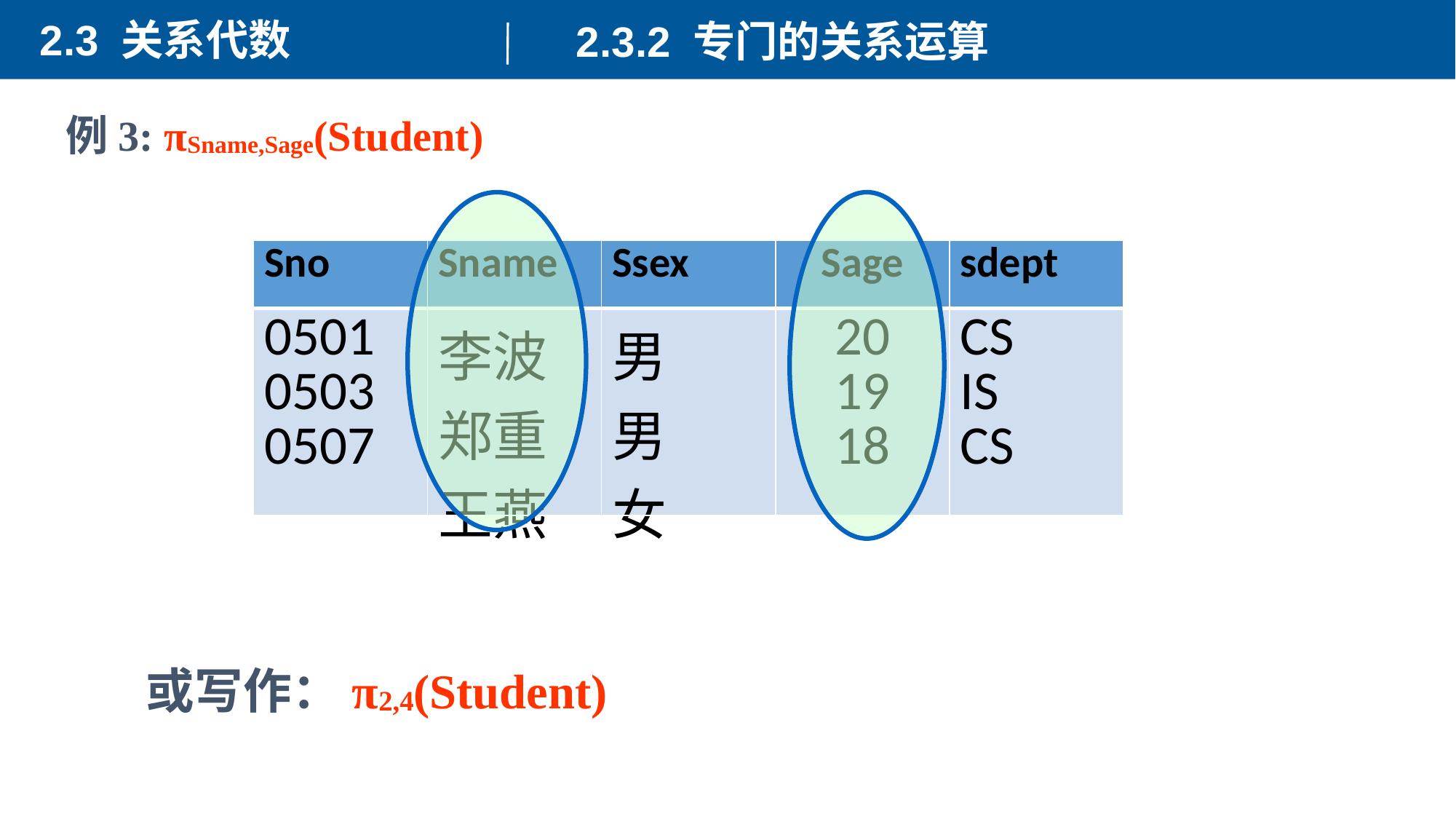

2.3 关系代数
2.3.2 专门的关系运算
例3: πSname,Sage(Student)

| Sno | Sname | Ssex | Sage | sdept |
| --- | --- | --- | --- | --- |
| 0501 0503 0507 | 李波 郑重 王燕 | 男 男 女 | 20 19 18 | CS IS CS |
或写作：π2,4(Student)